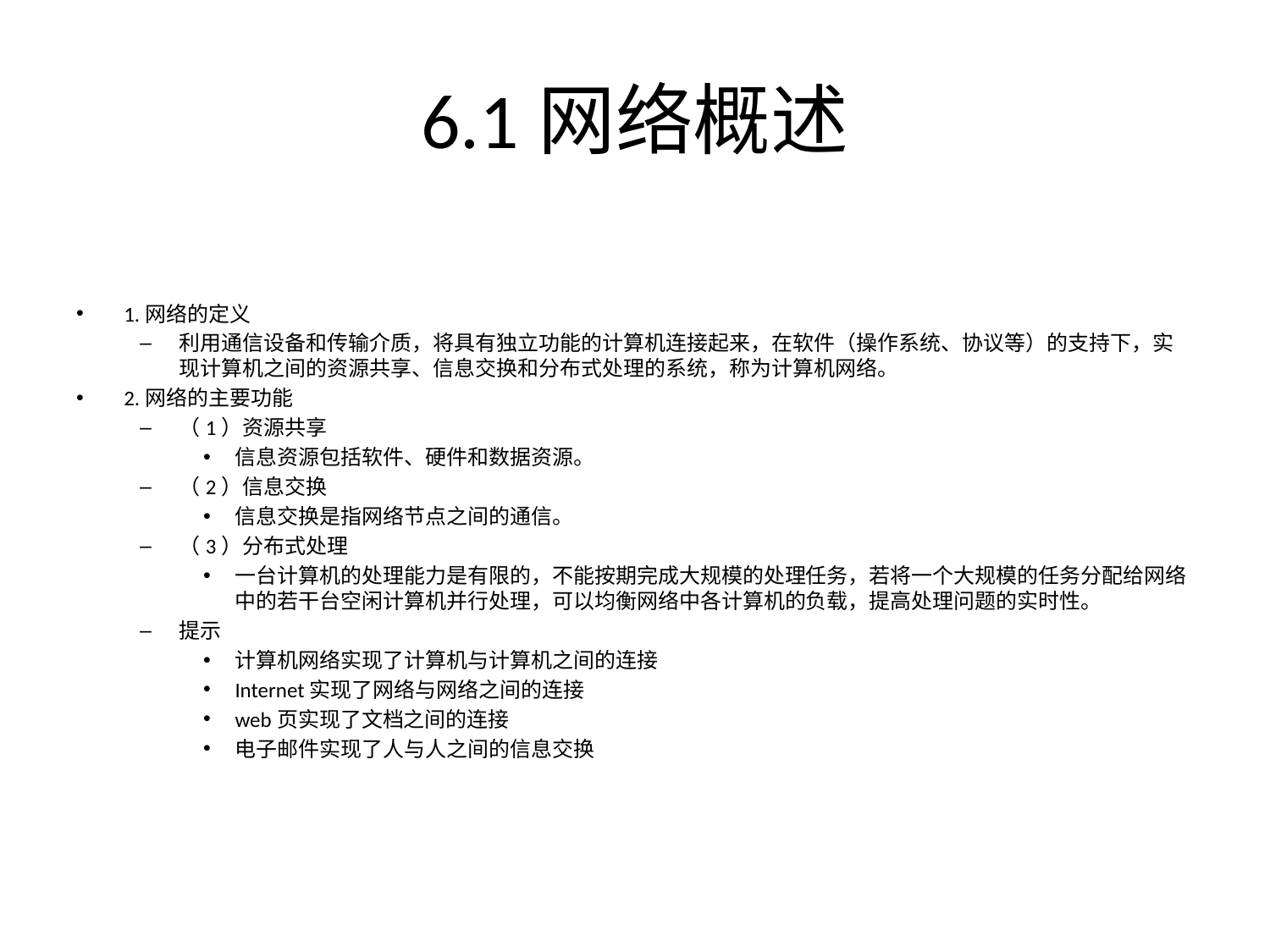

# 6.1网络概述

1.网络的定义
利用通信设备和传输介质，将具有独立功能的计算机连接起来，在软件（操作系统、协议等）的支持下，实现计算机之间的资源共享、信息交换和分布式处理的系统，称为计算机网络。
2.网络的主要功能
（1）资源共享
信息资源包括软件、硬件和数据资源。
（2）信息交换
信息交换是指网络节点之间的通信。
（3）分布式处理
一台计算机的处理能力是有限的，不能按期完成大规模的处理任务，若将一个大规模的任务分配给网络中的若干台空闲计算机并行处理，可以均衡网络中各计算机的负载，提高处理问题的实时性。
提示
计算机网络实现了计算机与计算机之间的连接
Internet实现了网络与网络之间的连接
web页实现了文档之间的连接
电子邮件实现了人与人之间的信息交换